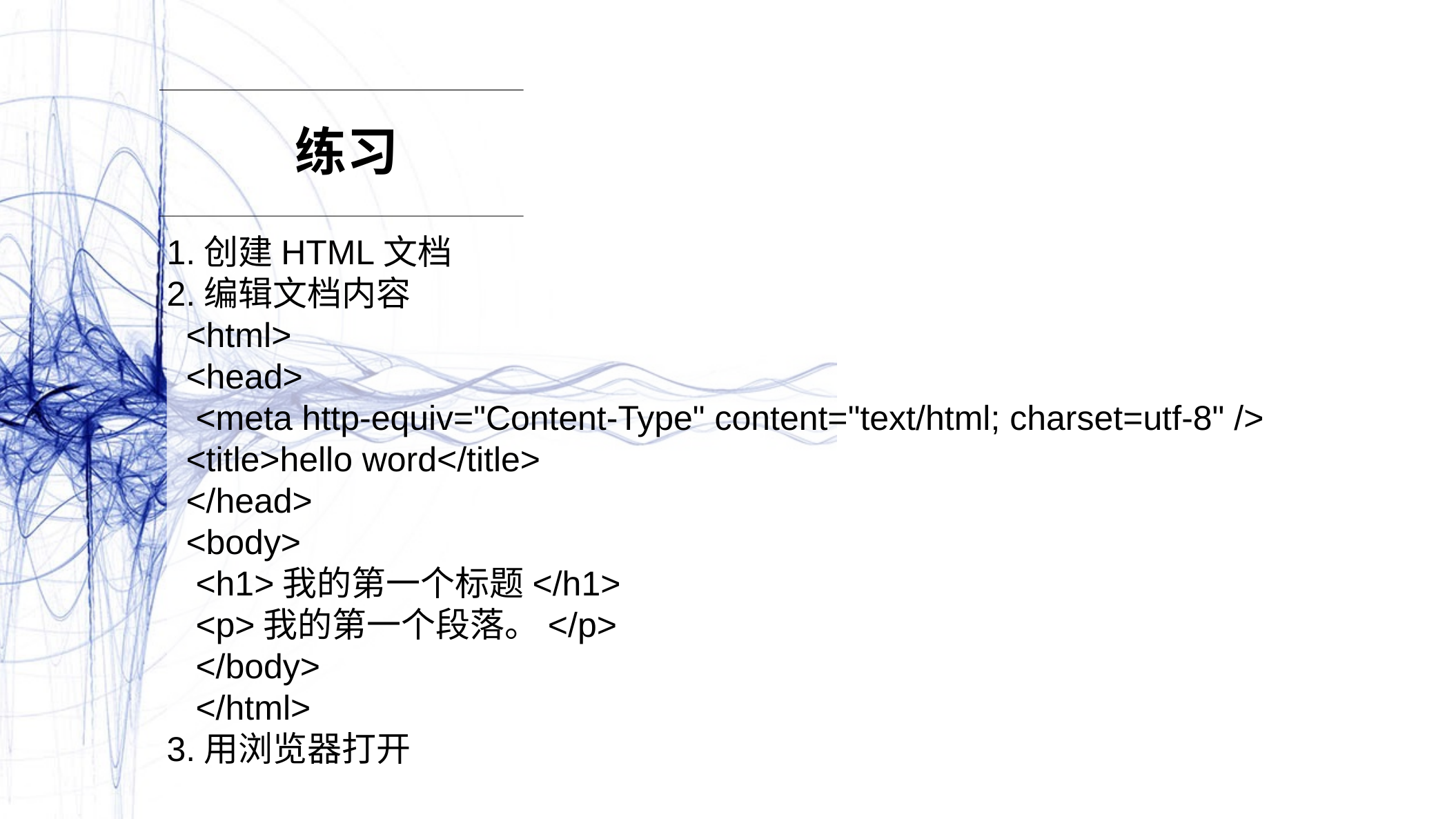

练习

1.创建HTML文档
2.编辑文档内容
  <html>
  <head>
   <meta http-equiv="Content-Type" content="text/html; charset=utf-8" />
  <title>hello word</title>
  </head>
  <body>
   <h1>我的第一个标题</h1>
   <p>我的第一个段落。</p>
   </body>
   </html>
3.用浏览器打开